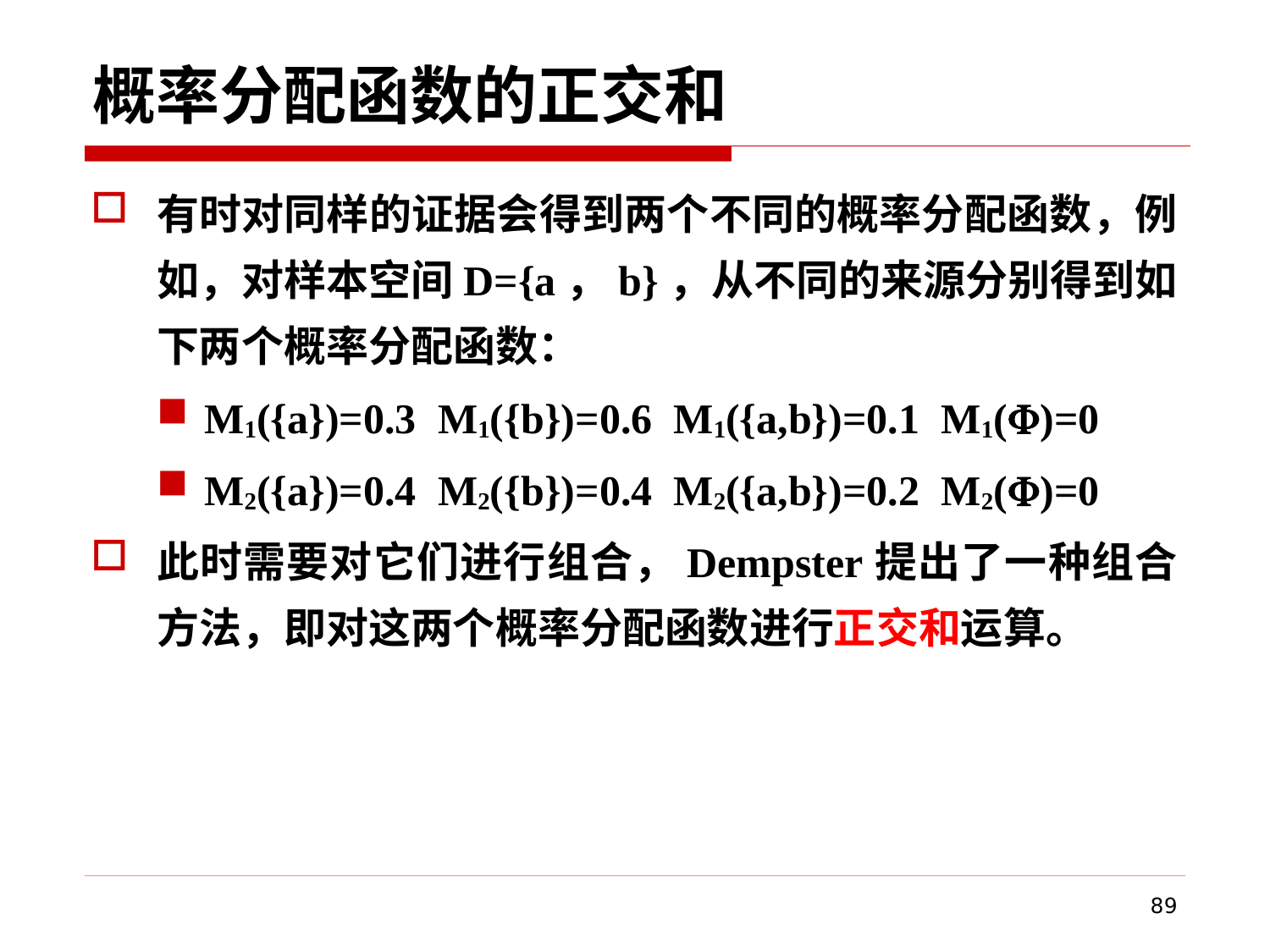

# 概率分配函数的正交和
有时对同样的证据会得到两个不同的概率分配函数，例如，对样本空间D={a，b}，从不同的来源分别得到如下两个概率分配函数：
M1({a})=0.3  M1({b})=0.6  M1({a,b})=0.1  M1(Φ)=0
M2({a})=0.4  M2({b})=0.4  M2({a,b})=0.2  M2(Φ)=0
此时需要对它们进行组合，Dempster提出了一种组合方法，即对这两个概率分配函数进行正交和运算。

89